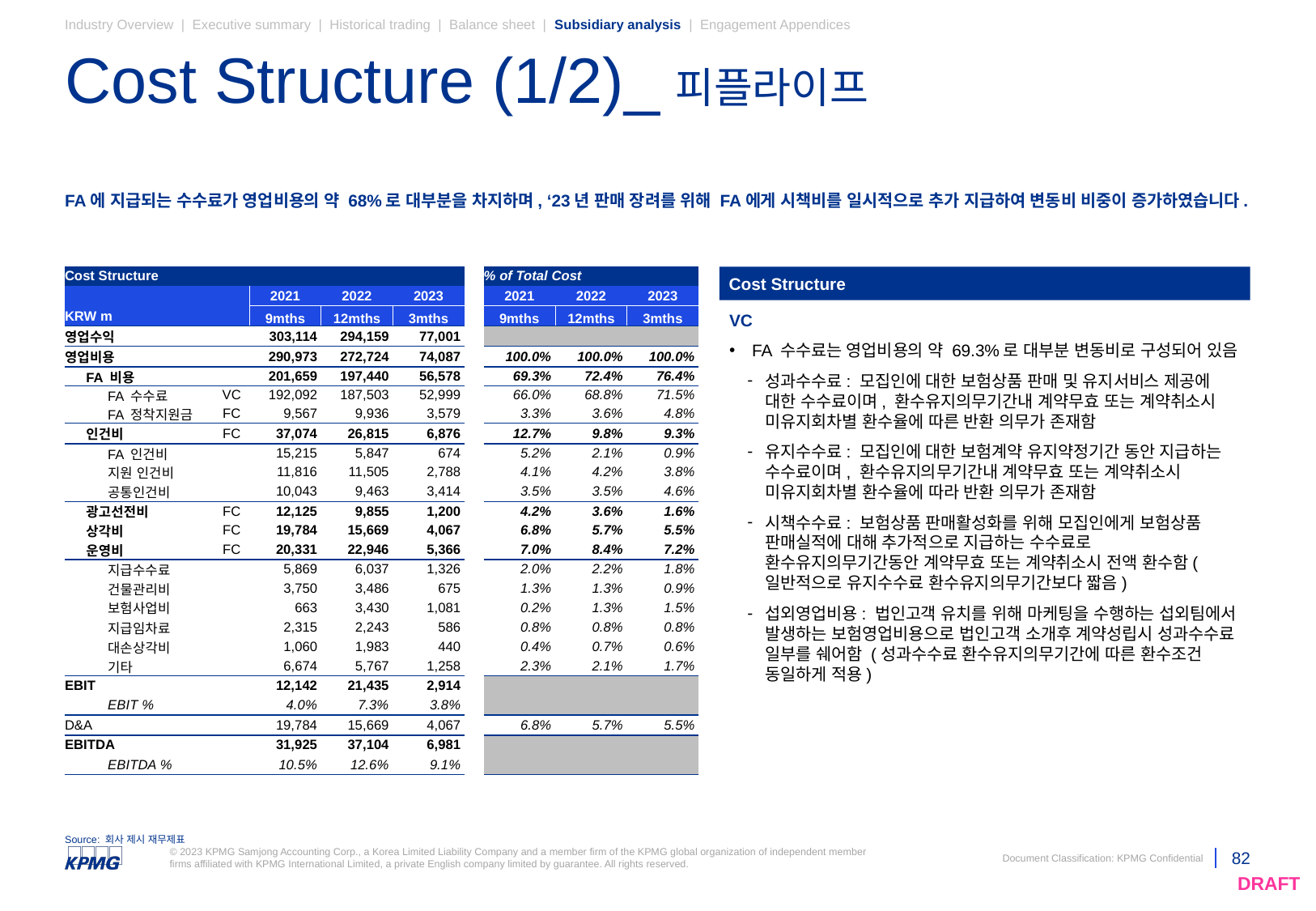

Industry Overview  |  Executive summary  |  Historical trading  |  Balance sheet  |  Subsidiary analysis  |  Engagement Appendices
# Cost Structure (1/2)_피플라이프
FA에 지급되는 수수료가 영업비용의 약 68%로 대부분을 차지하며, ‘23년 판매 장려를 위해 FA에게 시책비를 일시적으로 추가 지급하여 변동비 비중이 증가하였습니다.
| Cost Structure |  |  |  |  |  |  |  | % of Total Cost |  |  |
| --- | --- | --- | --- | --- | --- | --- | --- | --- | --- | --- |
|  |  |  |  | 2021 | 2022 | 2023 |  | 2021 | 2022 | 2023 |
| KRW m |  |  |  | 9mths | 12mths | 3mths |  | 9mths | 12mths | 3mths |
| 영업수익 |  |  |  | 303,114 | 294,159 | 77,001 |  |  |  |  |
| 영업비용 |  |  |  | 290,973 | 272,724 | 74,087 |  | 100.0% | 100.0% | 100.0% |
|  | FA 비용 |  |  | 201,659 | 197,440 | 56,578 |  | 69.3% | 72.4% | 76.4% |
|  |  | FA 수수료 | VC | 192,092 | 187,503 | 52,999 |  | 66.0% | 68.8% | 71.5% |
|  |  | FA 정착지원금 | FC | 9,567 | 9,936 | 3,579 |  | 3.3% | 3.6% | 4.8% |
|  | 인건비 |  | FC | 37,074 | 26,815 | 6,876 |  | 12.7% | 9.8% | 9.3% |
|  |  | FA 인건비 |  | 15,215 | 5,847 | 674 |  | 5.2% | 2.1% | 0.9% |
|  |  | 지원 인건비 |  | 11,816 | 11,505 | 2,788 |  | 4.1% | 4.2% | 3.8% |
|  |  | 공통인건비 |  | 10,043 | 9,463 | 3,414 |  | 3.5% | 3.5% | 4.6% |
|  | 광고선전비 |  | FC | 12,125 | 9,855 | 1,200 |  | 4.2% | 3.6% | 1.6% |
|  | 상각비 |  | FC | 19,784 | 15,669 | 4,067 |  | 6.8% | 5.7% | 5.5% |
|  | 운영비 |  | FC | 20,331 | 22,946 | 5,366 |  | 7.0% | 8.4% | 7.2% |
|  |  | 지급수수료 |  | 5,869 | 6,037 | 1,326 |  | 2.0% | 2.2% | 1.8% |
|  |  | 건물관리비 |  | 3,750 | 3,486 | 675 |  | 1.3% | 1.3% | 0.9% |
|  |  | 보험사업비 |  | 663 | 3,430 | 1,081 |  | 0.2% | 1.3% | 1.5% |
|  |  | 지급임차료 |  | 2,315 | 2,243 | 586 |  | 0.8% | 0.8% | 0.8% |
|  |  | 대손상각비 |  | 1,060 | 1,983 | 440 |  | 0.4% | 0.7% | 0.6% |
|  |  | 기타 |  | 6,674 | 5,767 | 1,258 |  | 2.3% | 2.1% | 1.7% |
| EBIT |  |  |  | 12,142 | 21,435 | 2,914 |  |  |  |  |
|  |  | EBIT % |  | 4.0% | 7.3% | 3.8% |  |  |  |  |
| D&A |  |  |  | 19,784 | 15,669 | 4,067 |  | 6.8% | 5.7% | 5.5% |
| EBITDA |  |  |  | 31,925 | 37,104 | 6,981 |  |  |  |  |
|  |  | EBITDA % |  | 10.5% | 12.6% | 9.1% |  |  |  |  |
Cost Structure
VC
FA 수수료는 영업비용의 약 69.3%로 대부분 변동비로 구성되어 있음
성과수수료: 모집인에 대한 보험상품 판매 및 유지서비스 제공에 대한 수수료이며, 환수유지의무기간내 계약무효 또는 계약취소시 미유지회차별 환수율에 따른 반환 의무가 존재함
유지수수료: 모집인에 대한 보험계약 유지약정기간 동안 지급하는 수수료이며, 환수유지의무기간내 계약무효 또는 계약취소시 미유지회차별 환수율에 따라 반환 의무가 존재함
시책수수료: 보험상품 판매활성화를 위해 모집인에게 보험상품 판매실적에 대해 추가적으로 지급하는 수수료로 환수유지의무기간동안 계약무효 또는 계약취소시 전액 환수함(일반적으로 유지수수료 환수유지의무기간보다 짧음)
섭외영업비용: 법인고객 유치를 위해 마케팅을 수행하는 섭외팀에서 발생하는 보험영업비용으로 법인고객 소개후 계약성립시 성과수수료 일부를 쉐어함 (성과수수료 환수유지의무기간에 따른 환수조건 동일하게 적용)
Source: 회사 제시 재무제표